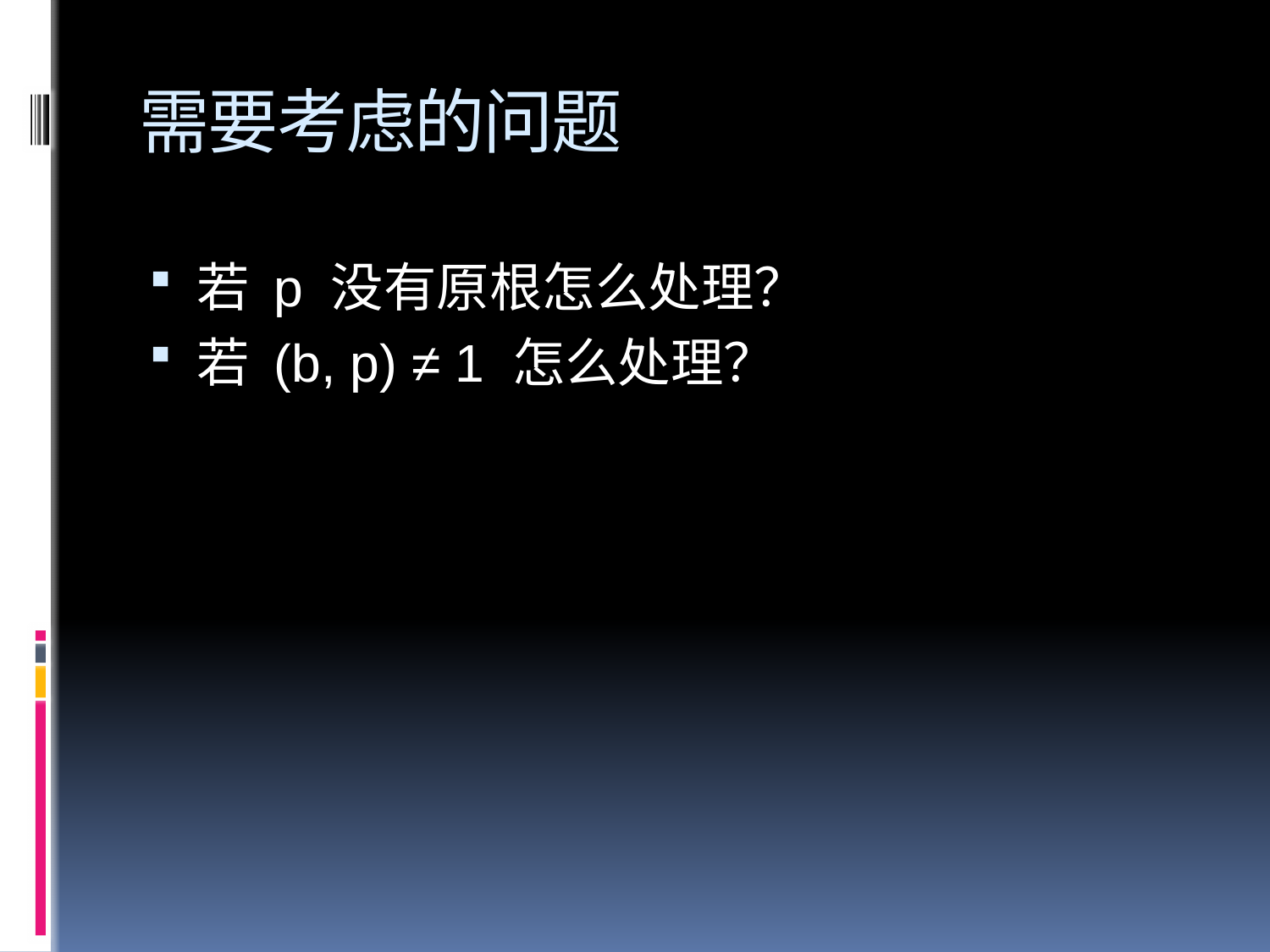

# 需要考虑的问题
若 p 没有原根怎么处理？
若 (b, p) ≠ 1 怎么处理？